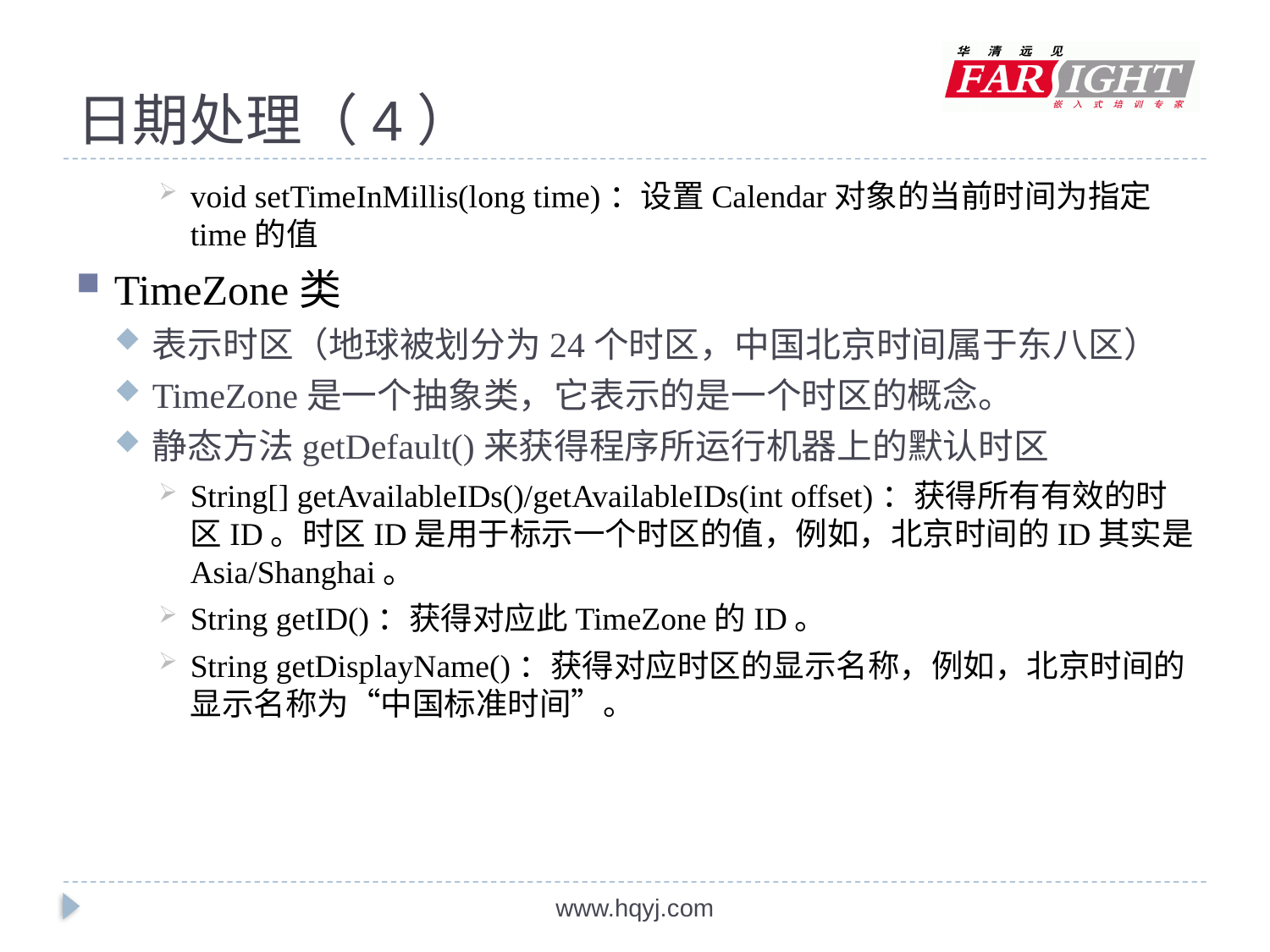

# 日期处理（4）
void setTimeInMillis(long time)：设置Calendar对象的当前时间为指定time的值
TimeZone类
表示时区（地球被划分为24个时区，中国北京时间属于东八区）
TimeZone是一个抽象类，它表示的是一个时区的概念。
静态方法getDefault()来获得程序所运行机器上的默认时区
String[] getAvailableIDs()/getAvailableIDs(int offset)：获得所有有效的时区ID。时区ID是用于标示一个时区的值，例如，北京时间的ID其实是Asia/Shanghai。
String getID()：获得对应此TimeZone的ID。
String getDisplayName()：获得对应时区的显示名称，例如，北京时间的显示名称为“中国标准时间”。
31
www.hqyj.com